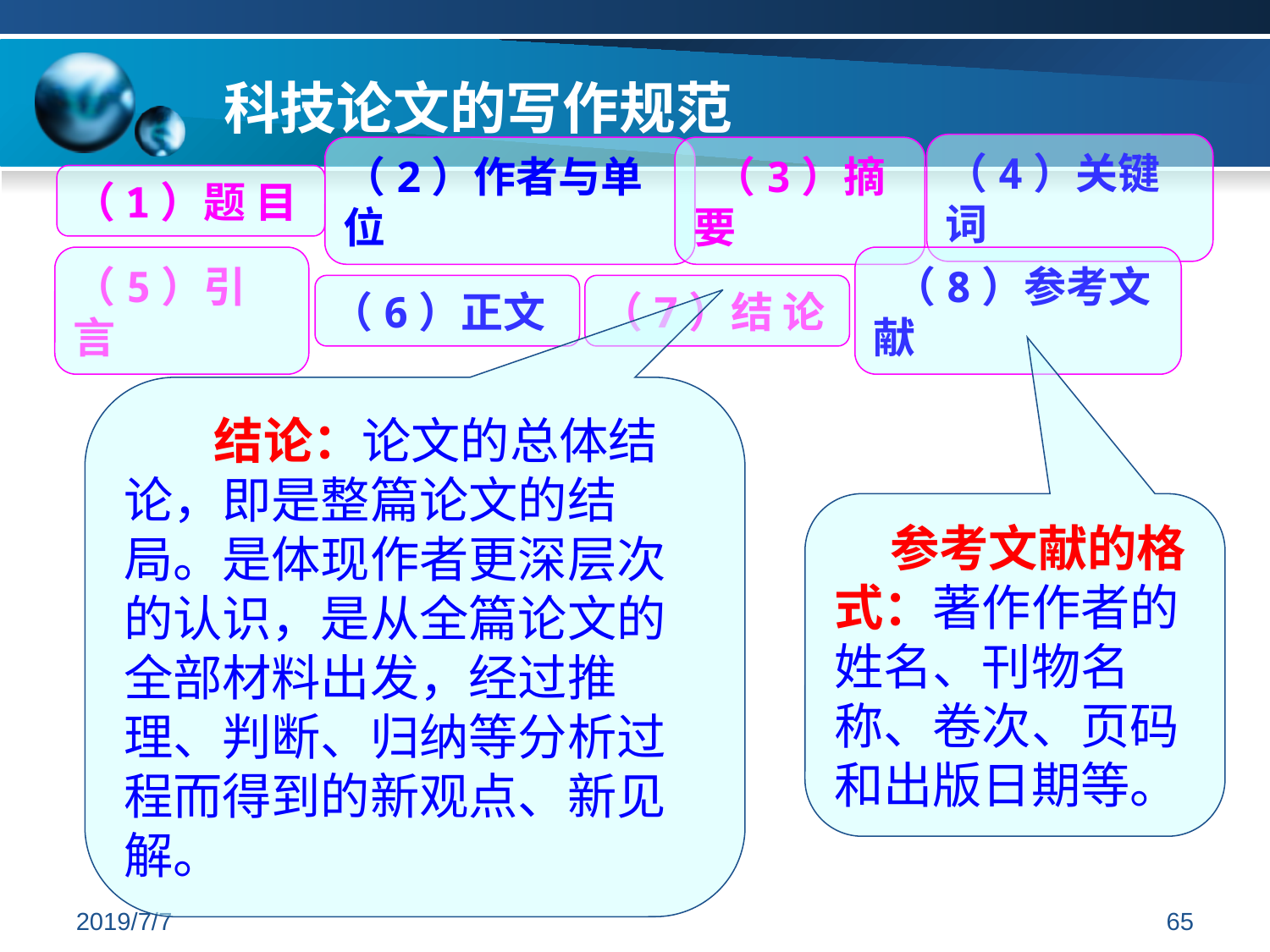

科技论文的写作规范
（4）关键词
（2）作者与单位
 （3）摘要
（1）题 目
（5）引 言
（6）正文
（7）结 论
 （8）参考文献
       结论：论文的总体结论，即是整篇论文的结局。是体现作者更深层次的认识，是从全篇论文的全部材料出发，经过推理、判断、归纳等分析过程而得到的新观点、新见解。
    参考文献的格式：著作作者的姓名、刊物名称、卷次、页码和出版日期等。
2019/7/7
65